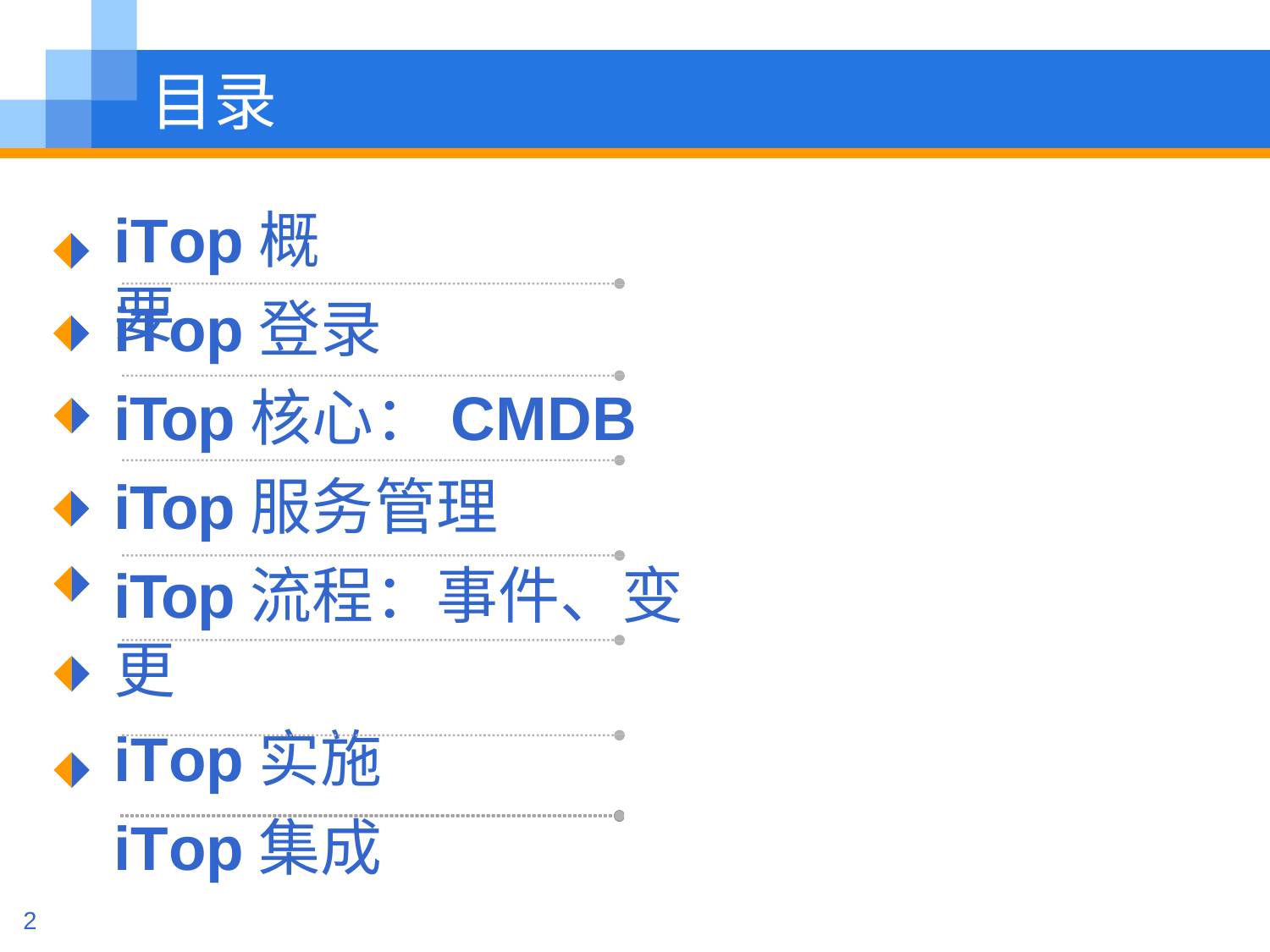

目录
# iTop概要

iTop登录
iTop核心：CMDB
iTop服务管理
iTop流程：事件、变更
iTop实施
iTop集成

2